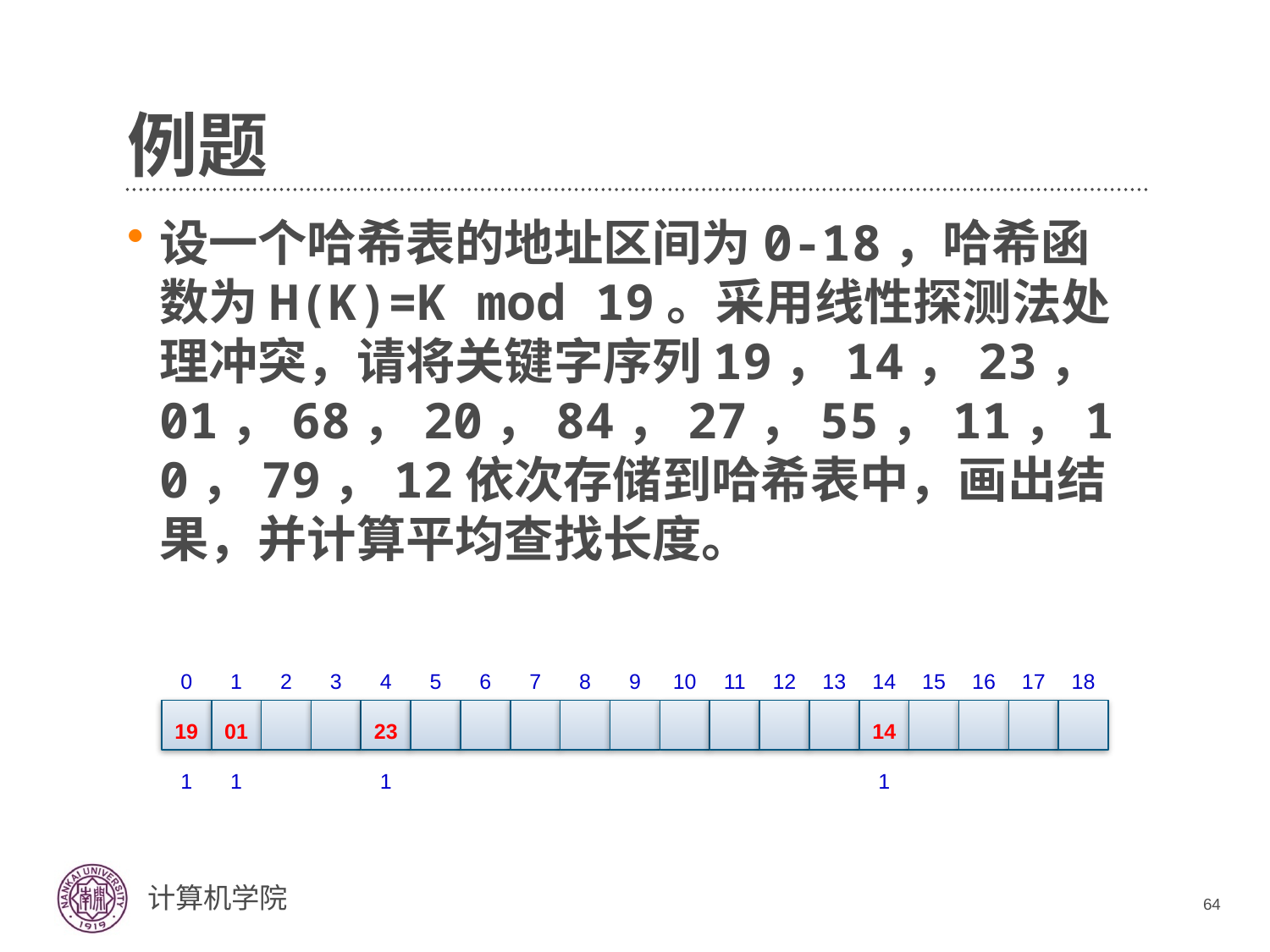

# 例题
设一个哈希表的地址区间为0-18，哈希函数为H(K)=K mod 19。采用线性探测法处理冲突，请将关键字序列19，14，23，01，68，20，84，27，55，11，10，79，12依次存储到哈希表中，画出结果，并计算平均查找长度。
0
1
2
3
4
5
6
7
8
9
10
11
12
13
14
15
16
17
18

19
01

23

14
1
1

1

1
64